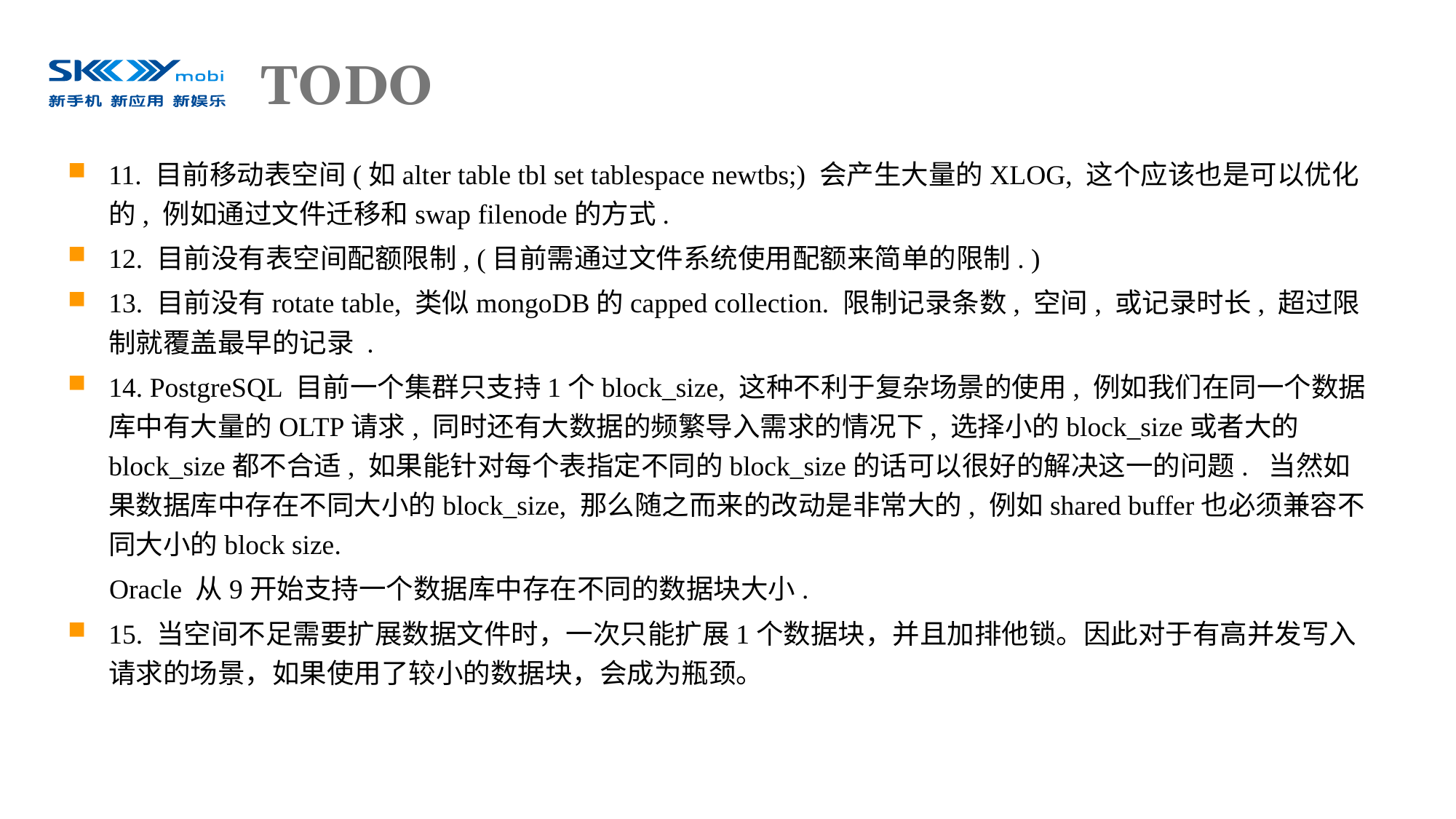

# TODO
11. 目前移动表空间(如alter table tbl set tablespace newtbs;) 会产生大量的XLOG, 这个应该也是可以优化的, 例如通过文件迁移和swap filenode的方式.
12. 目前没有表空间配额限制, (目前需通过文件系统使用配额来简单的限制. )
13. 目前没有rotate table, 类似mongoDB的capped collection. 限制记录条数, 空间, 或记录时长, 超过限制就覆盖最早的记录 .
14. PostgreSQL 目前一个集群只支持1个block_size, 这种不利于复杂场景的使用, 例如我们在同一个数据库中有大量的OLTP请求, 同时还有大数据的频繁导入需求的情况下, 选择小的block_size或者大的block_size都不合适, 如果能针对每个表指定不同的block_size的话可以很好的解决这一的问题.  当然如果数据库中存在不同大小的block_size, 那么随之而来的改动是非常大的, 例如shared buffer也必须兼容不同大小的block size.
      Oracle 从9开始支持一个数据库中存在不同的数据块大小.
15. 当空间不足需要扩展数据文件时，一次只能扩展1个数据块，并且加排他锁。因此对于有高并发写入请求的场景，如果使用了较小的数据块，会成为瓶颈。